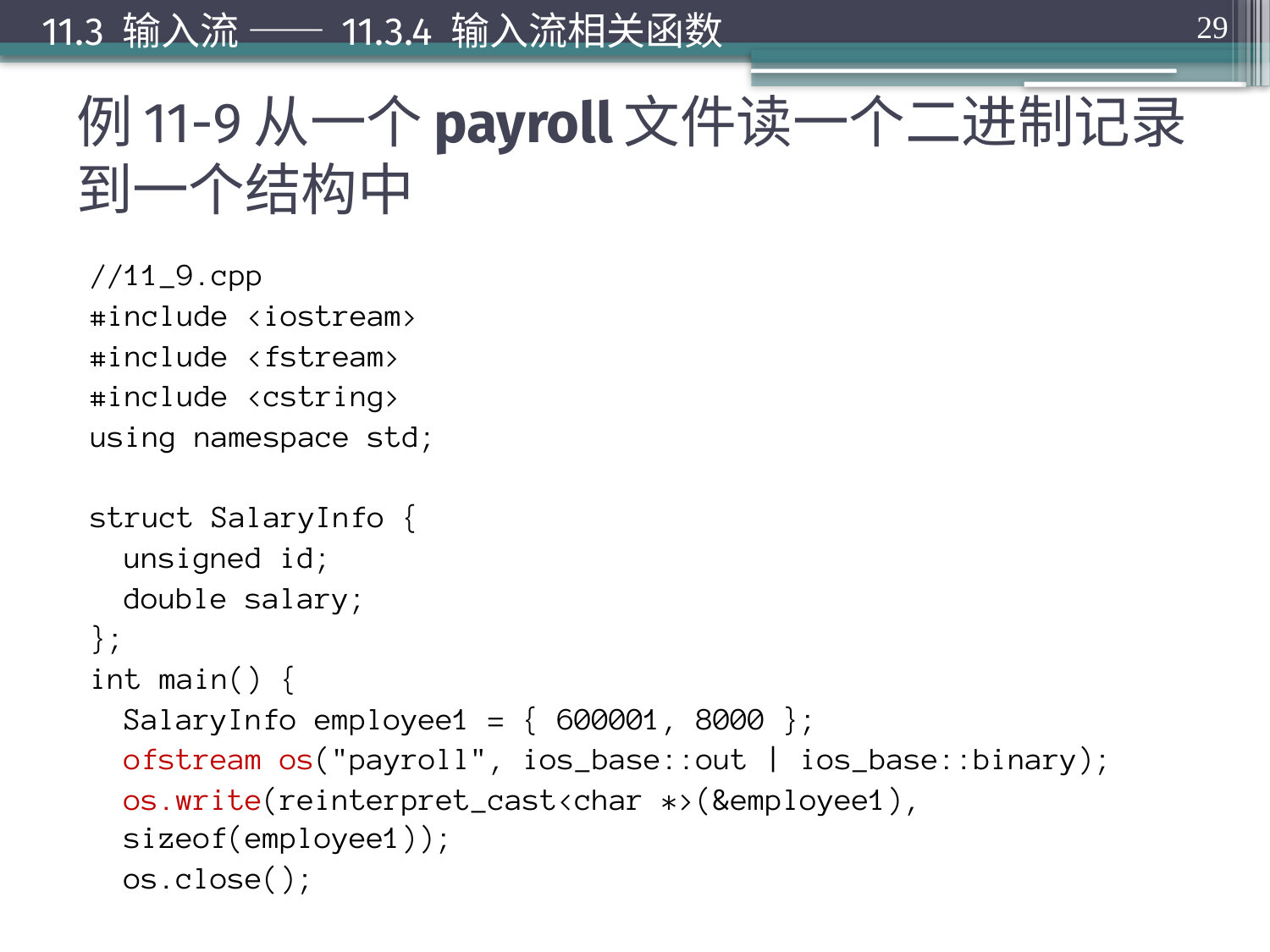

11.3 输入流 —— 11.3.4 输入流相关函数
29
# 例11-9从一个payroll文件读一个二进制记录到一个结构中
//11_9.cpp
#include <iostream>
#include <fstream>
#include <cstring>
using namespace std;

struct SalaryInfo {
	unsigned id;
	double salary;
};
int main() {
	SalaryInfo employee1 = { 600001, 8000 };
	ofstream os("payroll", ios_base::out | ios_base::binary);
	os.write(reinterpret_cast<char *>(&employee1), sizeof(employee1));
	os.close();